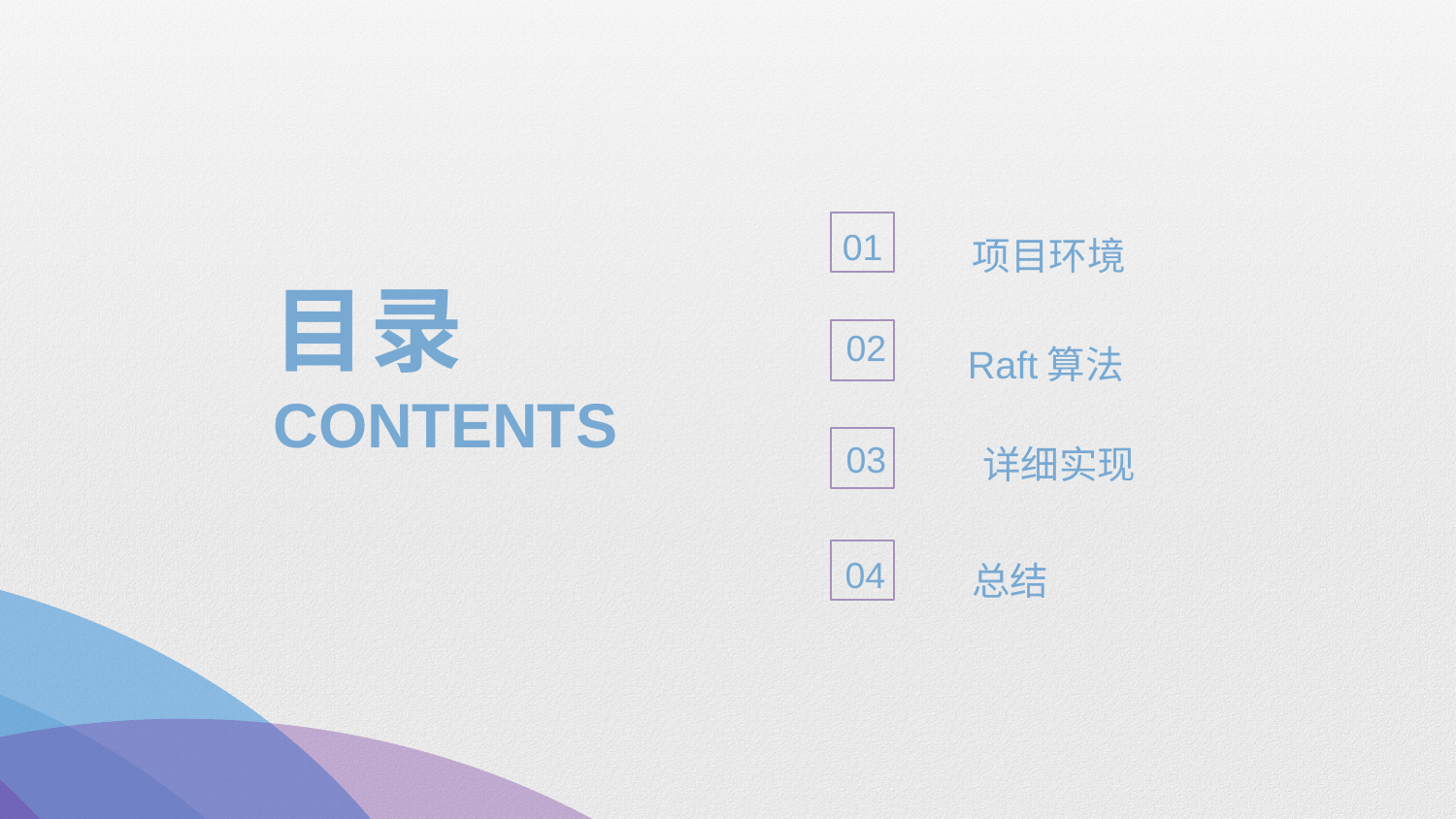

01
项目环境
目录
02

Raft算法
CONTENTS
详细实现

03

总结
04

部门：XXX   汇报人：xxx